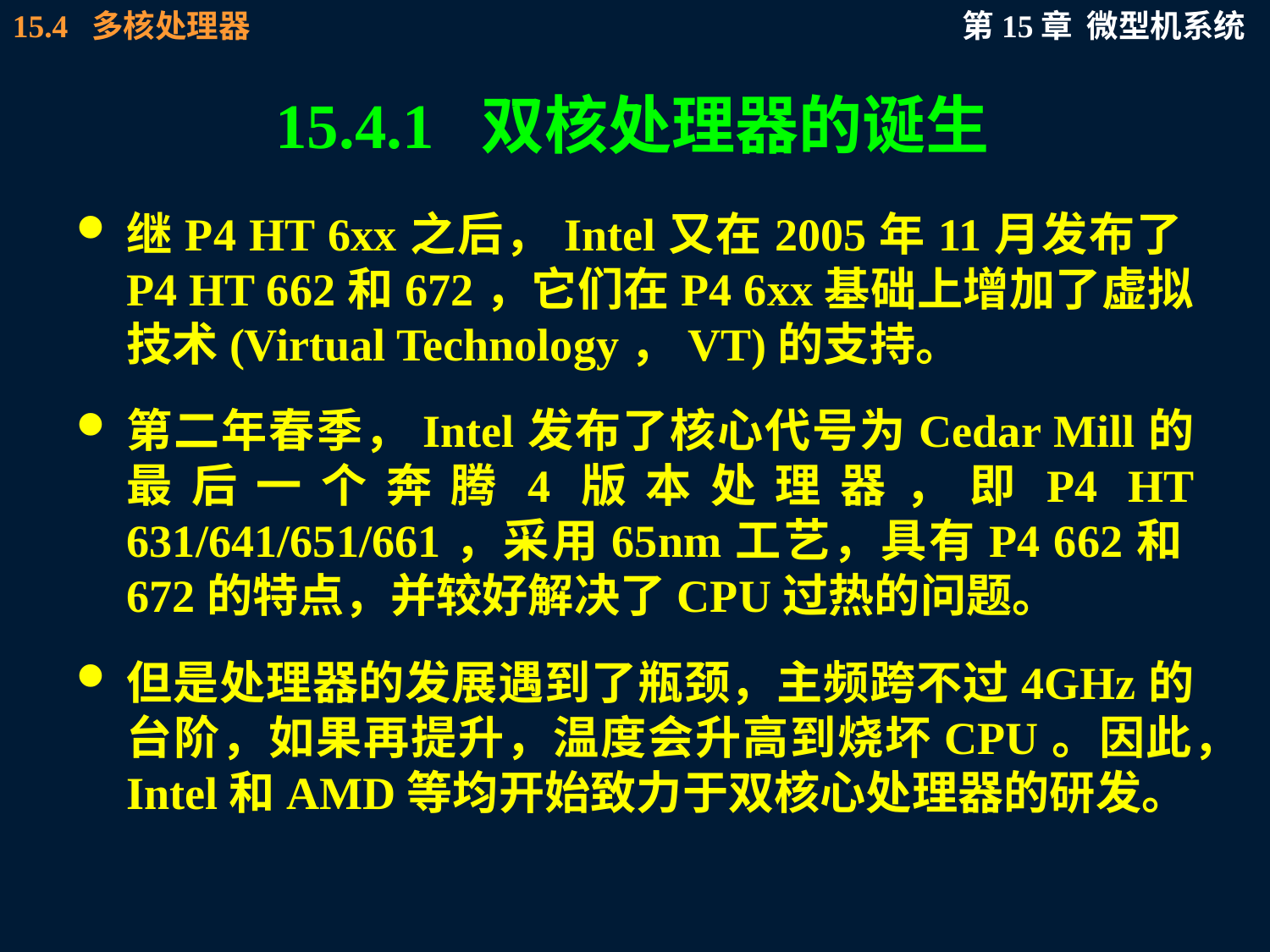

# 15.4.1  双核处理器的诞生
继P4 HT 6xx之后，Intel又在2005年11月发布了P4 HT 662和672，它们在P4 6xx基础上增加了虚拟技术(Virtual Technology，VT)的支持。
第二年春季，Intel发布了核心代号为Cedar Mill的最后一个奔腾4版本处理器，即P4 HT 631/641/651/661，采用65nm工艺，具有P4 662和672的特点，并较好解决了CPU过热的问题。
但是处理器的发展遇到了瓶颈，主频跨不过4GHz的台阶，如果再提升，温度会升高到烧坏CPU。因此，Intel和AMD等均开始致力于双核心处理器的研发。